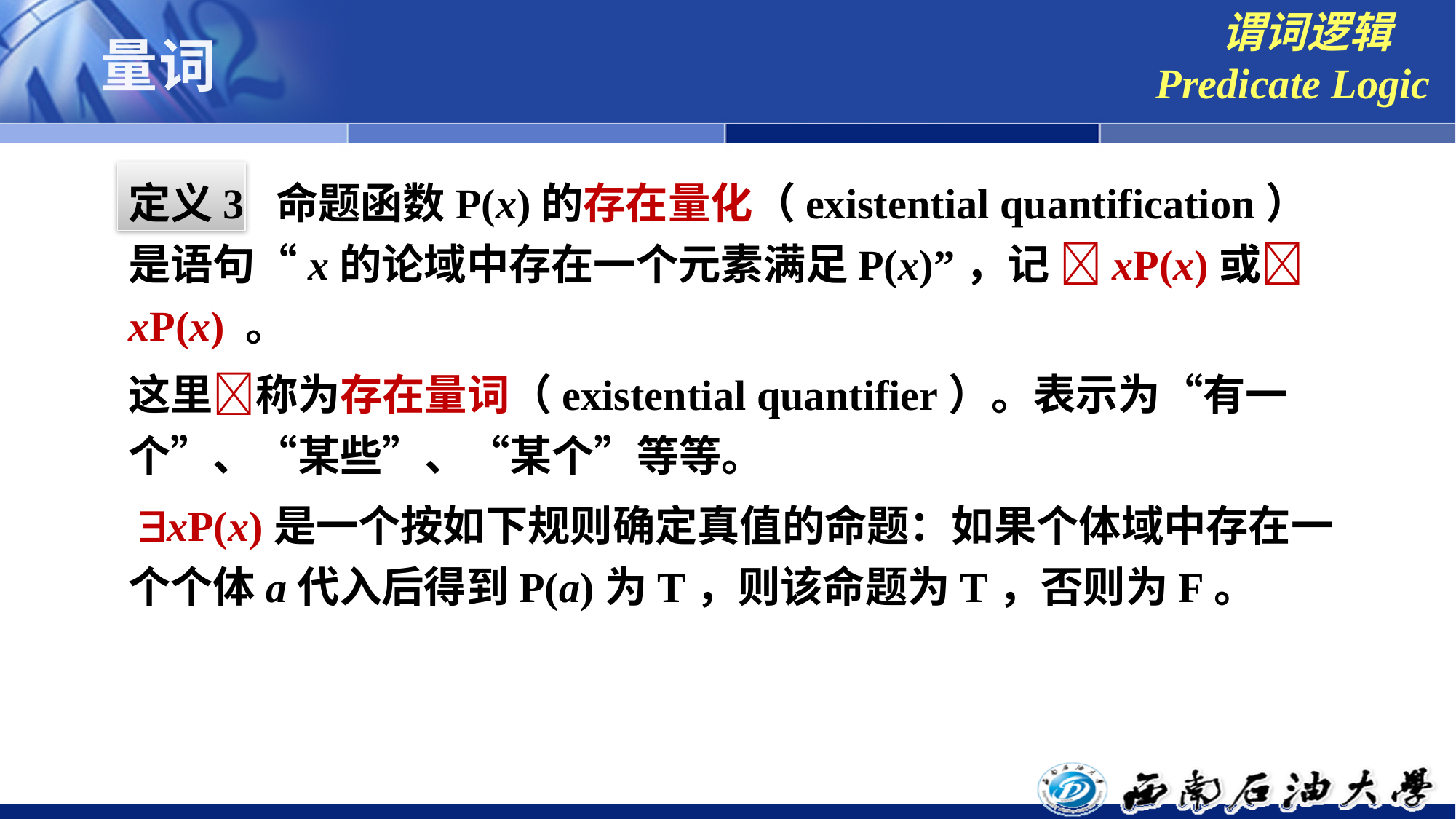

谓词逻辑
Predicate Logic
# 量词
定义3  命题函数P(x)的存在量化（existential quantification）是语句“x的论域中存在一个元素满足P(x)”，记 ∃xP(x)或∋ xP(x) 。
这里∃称为存在量词（existential quantifier）。表示为“有一个”、“某些”、“某个”等等。
 ∃xP(x)是一个按如下规则确定真值的命题：如果个体域中存在一个个体a代入后得到P(a)为T，则该命题为T，否则为F。